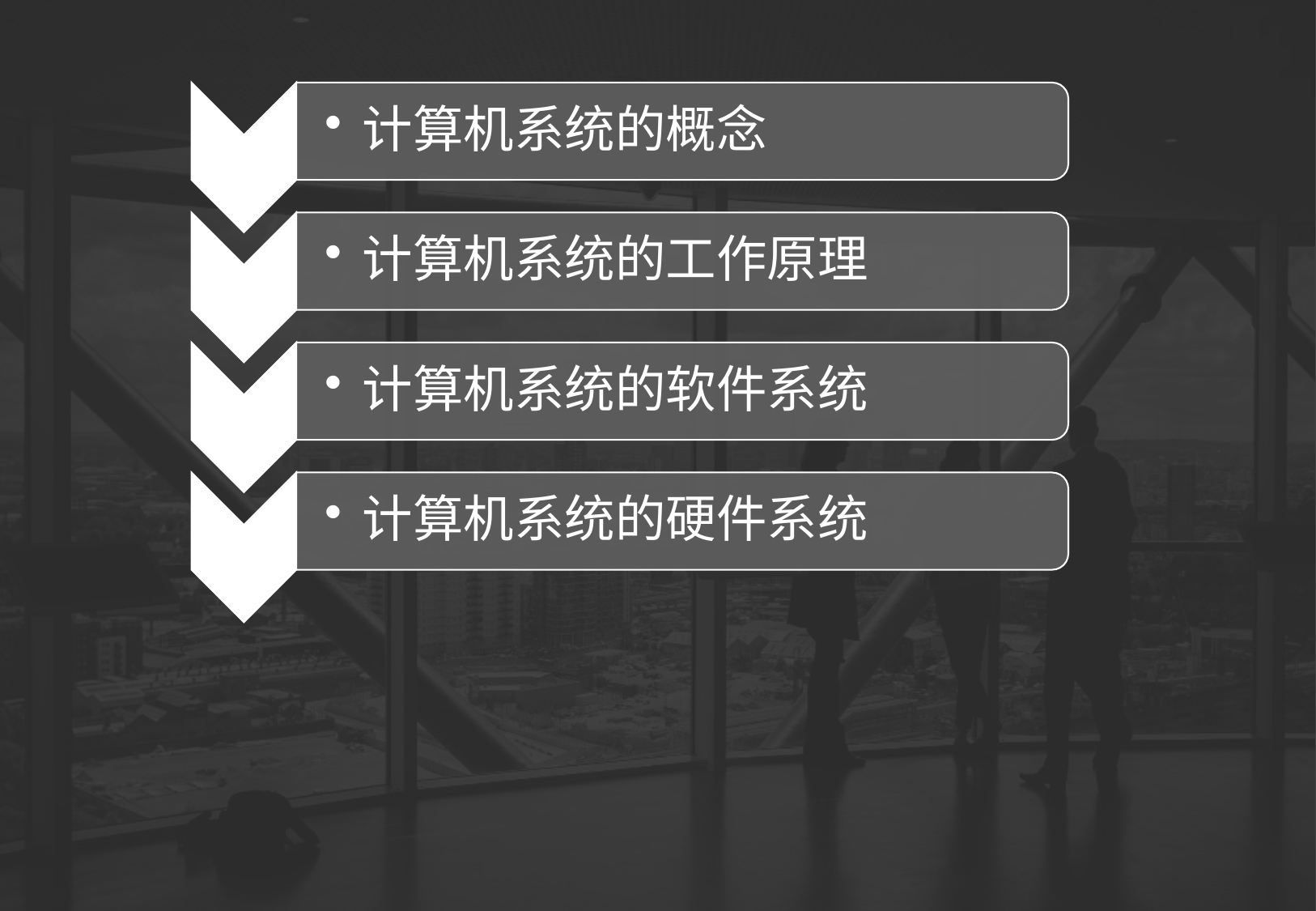

1
计算机系统的概念
2
计算机系统的工作原理
3
计算机系统的软件系统
4
计算机系统的硬件系统